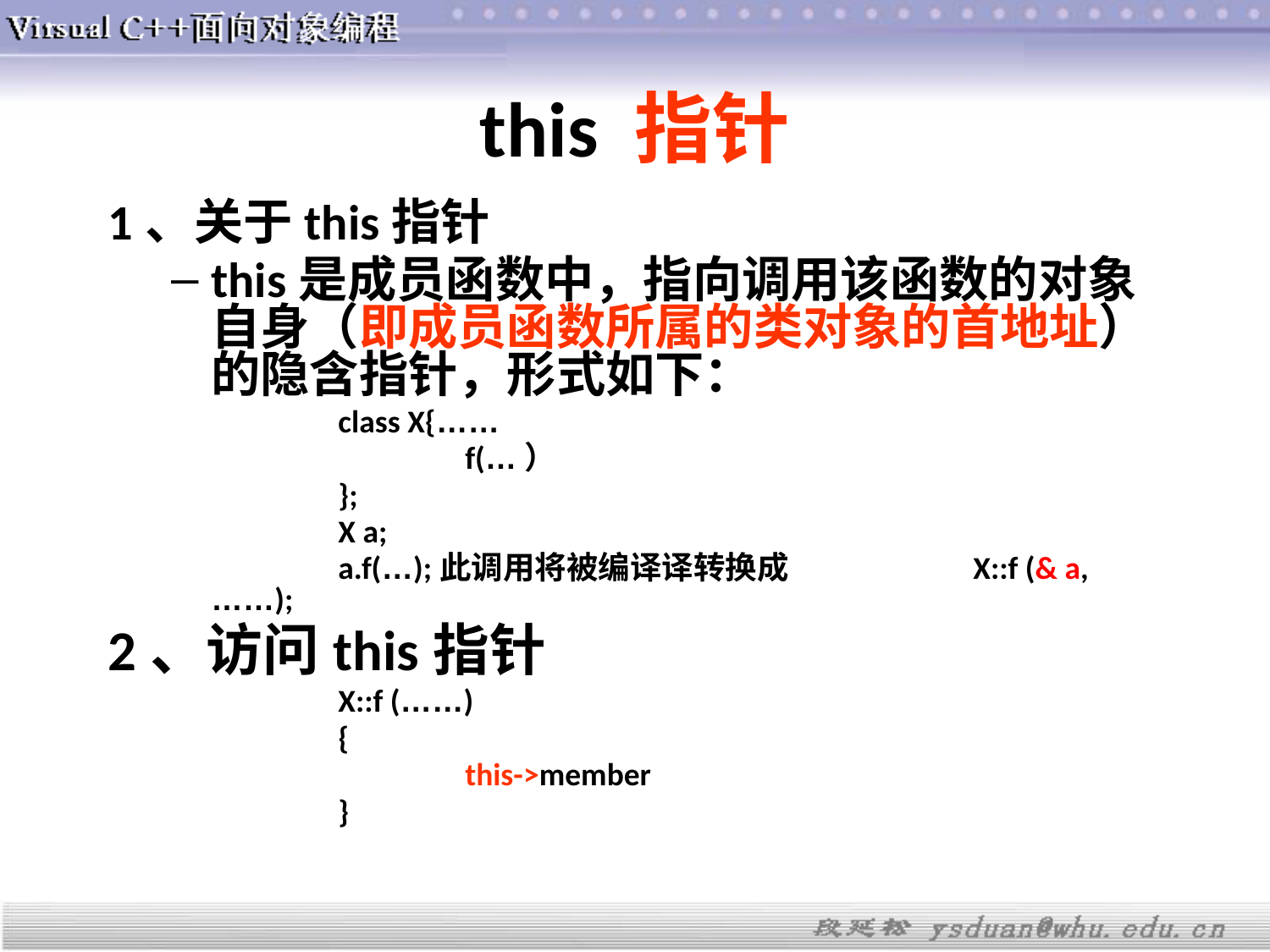

# this 指针
1、关于this指针
this是成员函数中，指向调用该函数的对象自身（即成员函数所属的类对象的首地址）的隐含指针，形式如下：
		class X{……
			f(…）
		};
		X a;
		a.f(…);此调用将被编译译转换成		X::f (& a, ……);
2、访问this指针
		X::f (……)
		{
			this->member
		}